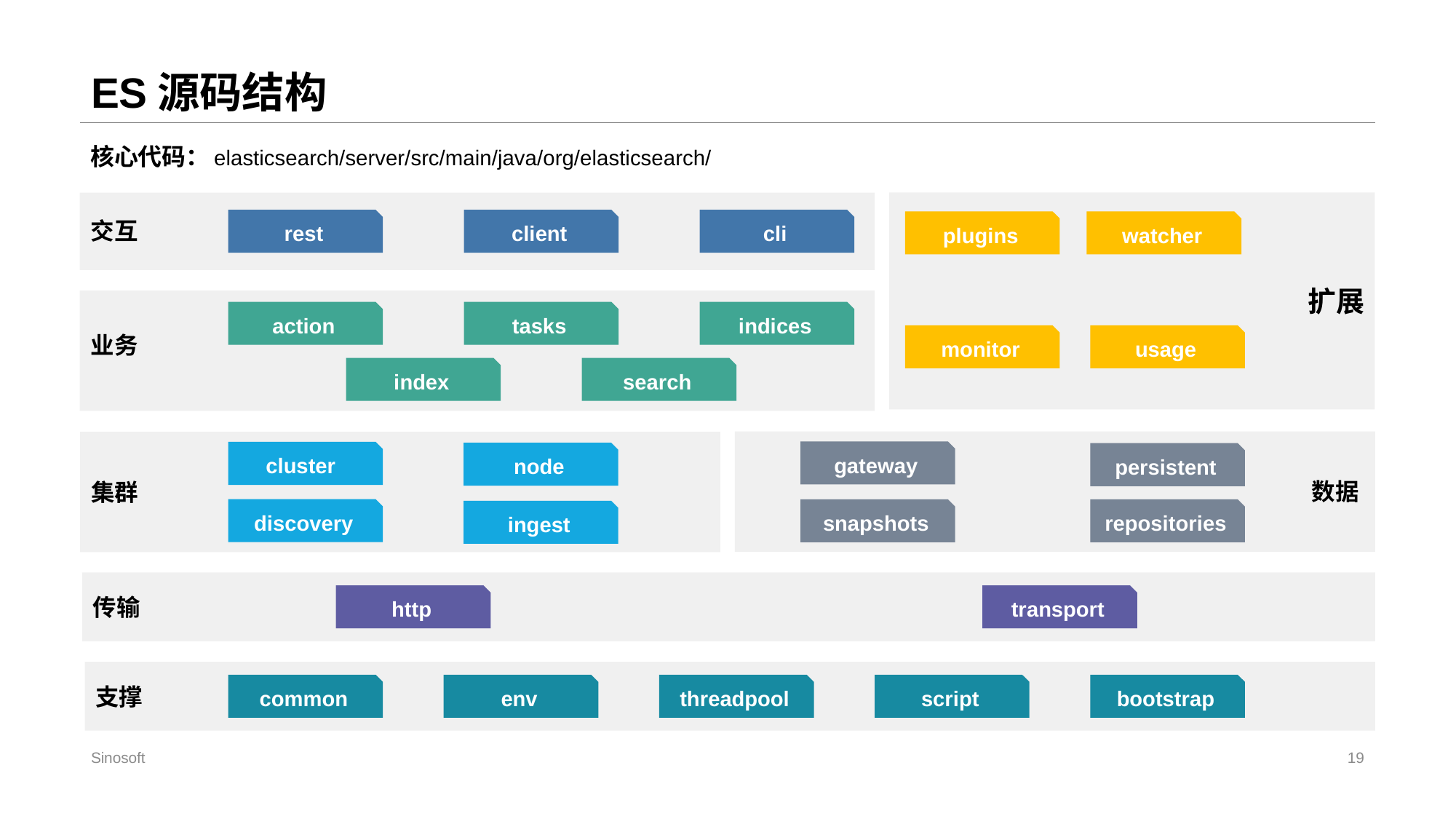

# ES源码结构
核心代码：elasticsearch/server/src/main/java/org/elasticsearch/

扩展

交互
rest
client
cli
plugins
watcher

业务
action
tasks
indices
monitor
usage
index
search

数据

集群
gateway
cluster
node
persistent
discovery
snapshots
repositories
ingest

传输
http
transport

支撑
common
env
threadpool
script
bootstrap
Sinosoft
19